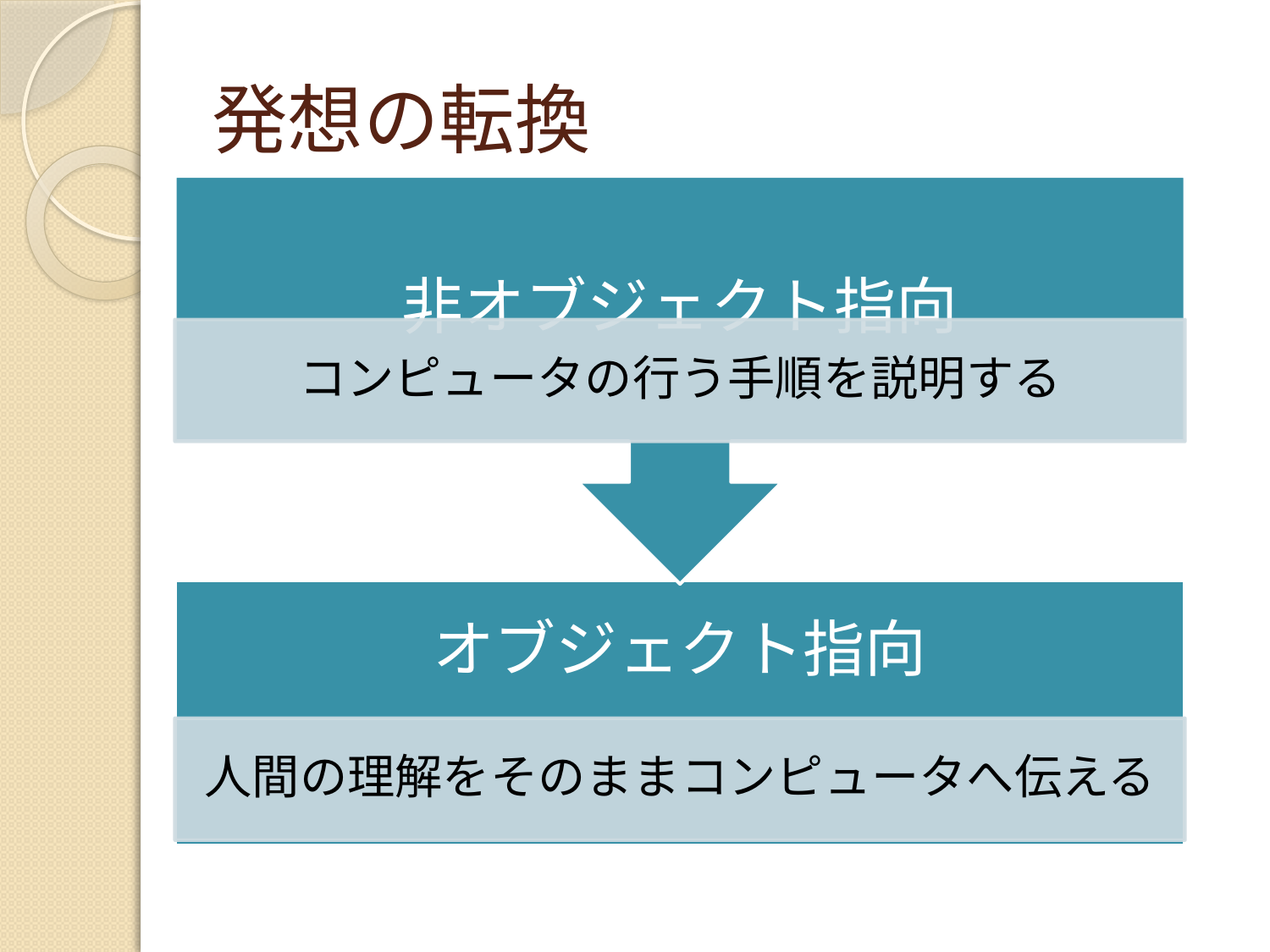

# 発想の転換
オブジェクト指向
人間の理解をそのままコンピュータへ伝える
非オブジェクト指向
コンピュータの行う手順を説明する